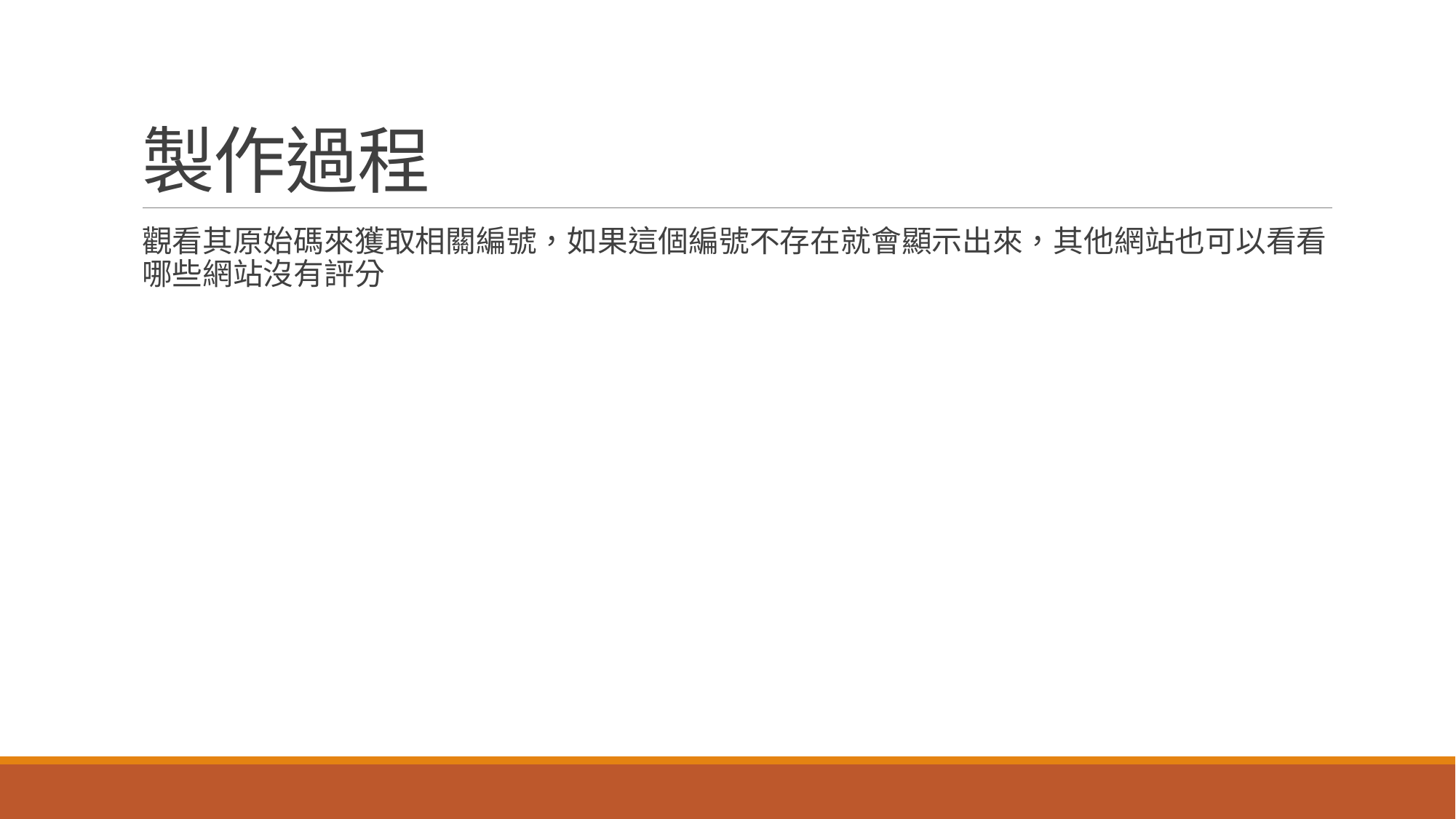

# 製作過程
觀看其原始碼來獲取相關編號，如果這個編號不存在就會顯示出來，其他網站也可以看看哪些網站沒有評分